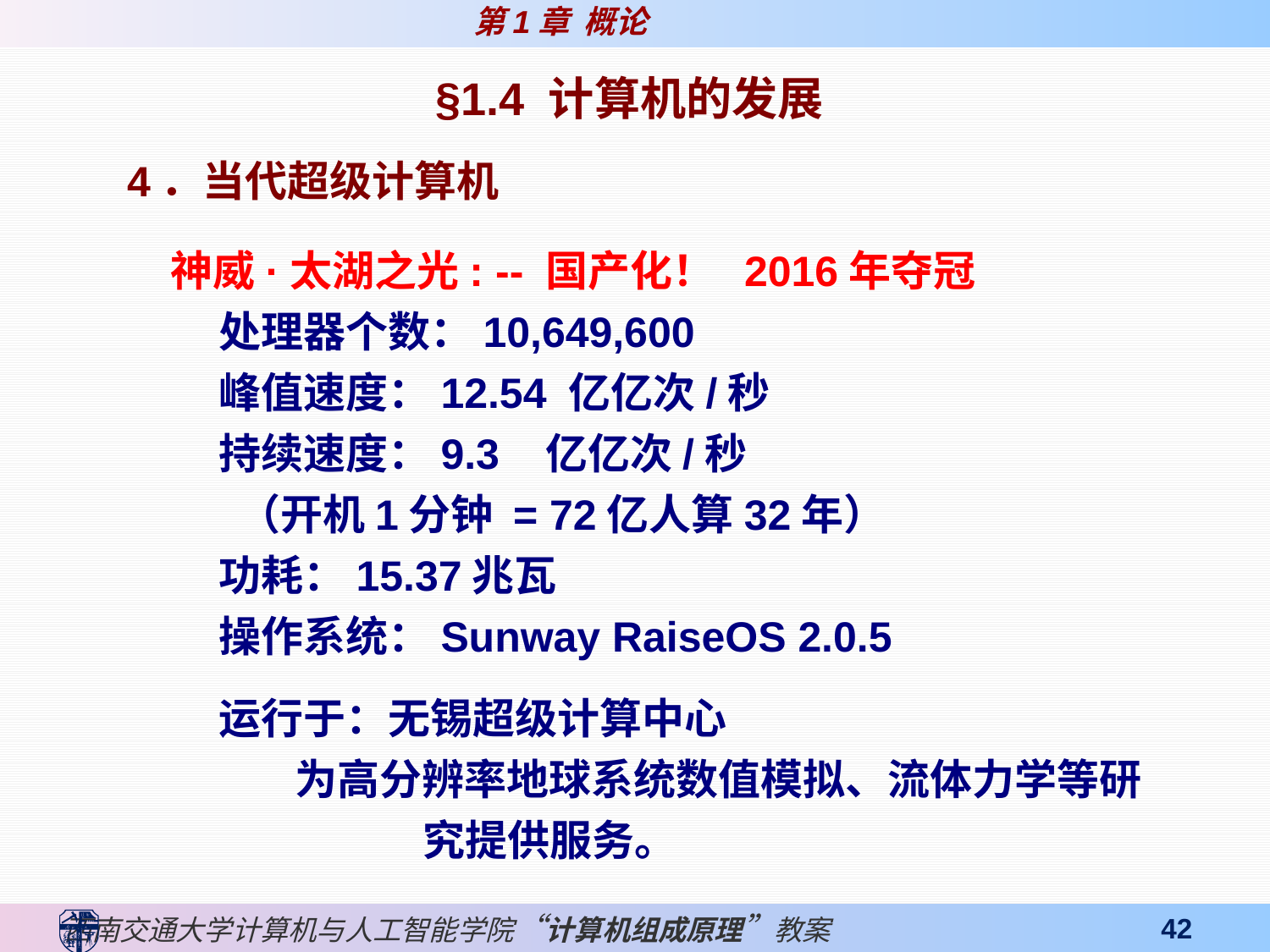

§1.4 计算机的发展
4．当代超级计算机
神威·太湖之光: -- 国产化！  2016年夺冠
    处理器个数：10,649,600
    峰值速度：12.54 亿亿次/秒
    持续速度：9.3   亿亿次/秒
      （开机1分钟 = 72亿人算32年）
    功耗：15.37兆瓦
    操作系统：Sunway RaiseOS 2.0.5
    运行于：无锡超级计算中心
            为高分辨率地球系统数值模拟、流体力学等研究提供服务。